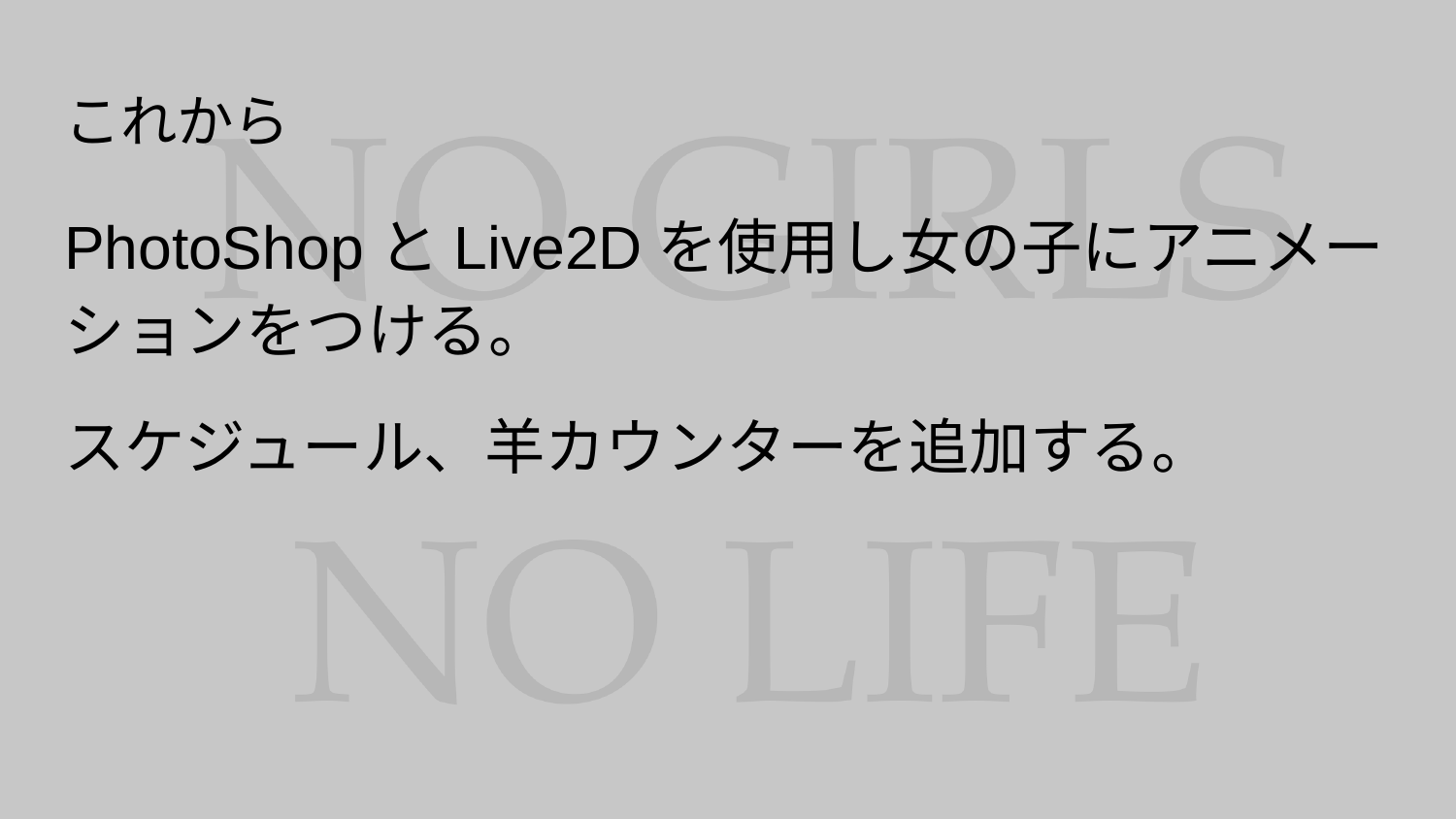

# これから
PhotoShopとLive2Dを使用し女の子にアニメーションをつける。
スケジュール、羊カウンターを追加する。